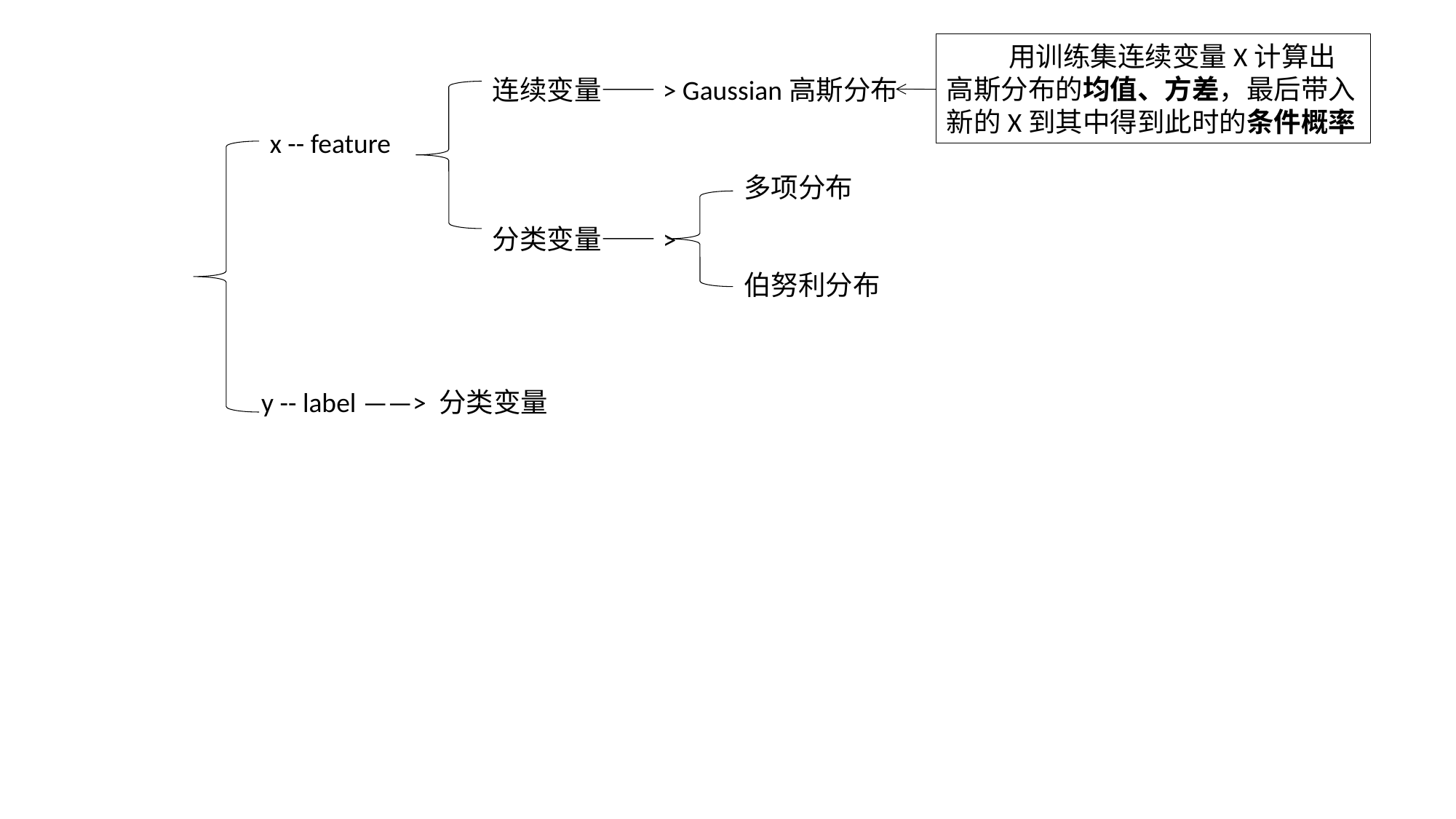

用训练集连续变量X计算出高斯分布的均值、方差，最后带入新的X到其中得到此时的条件概率
连续变量——> Gaussian高斯分布

x -- feature

多项分布

分类变量——>
伯努利分布
y -- label
——> 分类变量